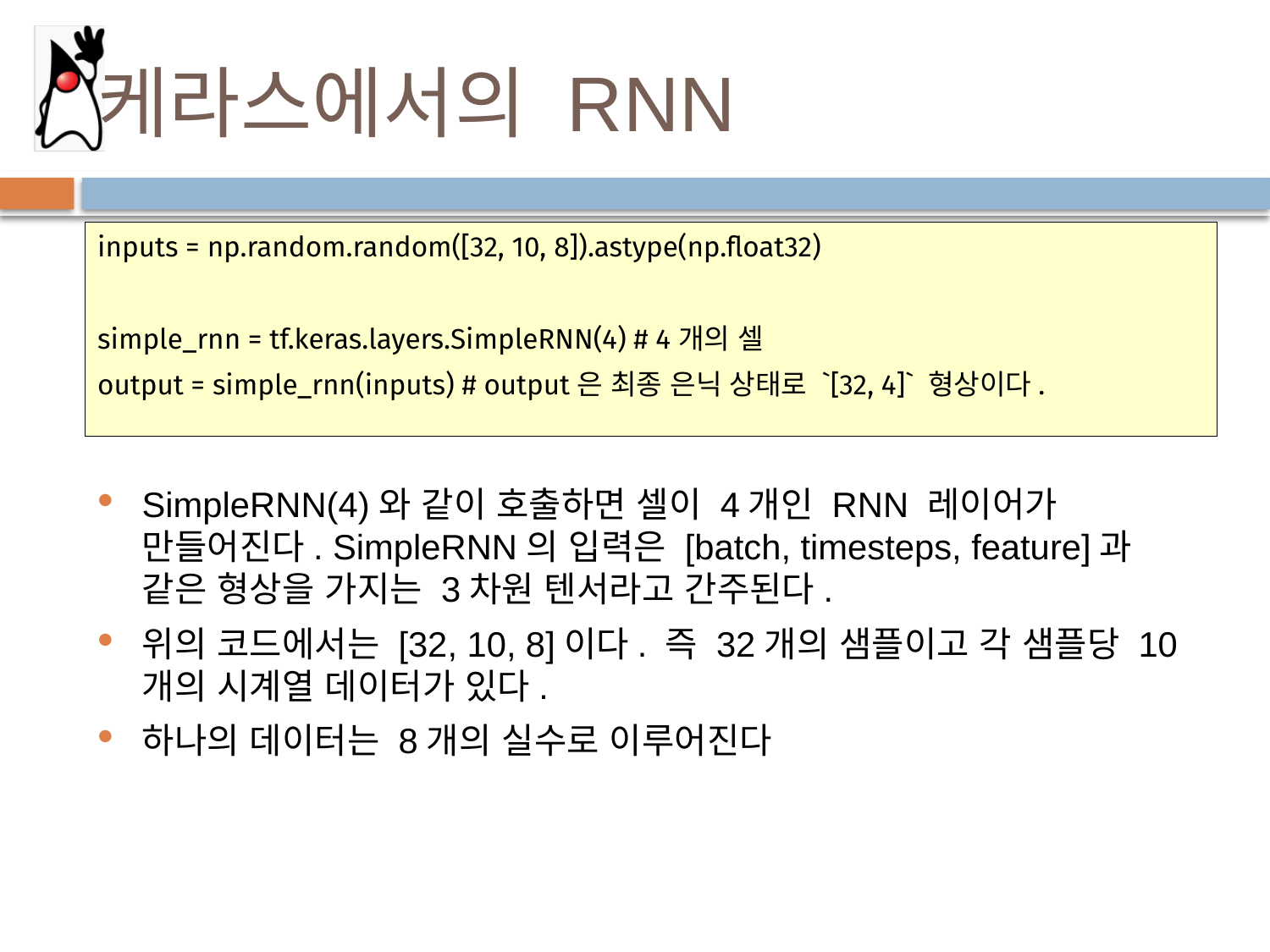

# 케라스에서의 RNN
inputs = np.random.random([32, 10, 8]).astype(np.float32)

simple_rnn = tf.keras.layers.SimpleRNN(4) # 4개의 셀
output = simple_rnn(inputs) # output은 최종 은닉 상태로 `[32, 4]` 형상이다.
SimpleRNN(4)와 같이 호출하면 셀이 4개인 RNN 레이어가 만들어진다. SimpleRNN의 입력은 [batch, timesteps, feature]과 같은 형상을 가지는 3차원 텐서라고 간주된다.
위의 코드에서는 [32, 10, 8]이다. 즉 32개의 샘플이고 각 샘플당 10개의 시계열 데이터가 있다.
하나의 데이터는 8개의 실수로 이루어진다